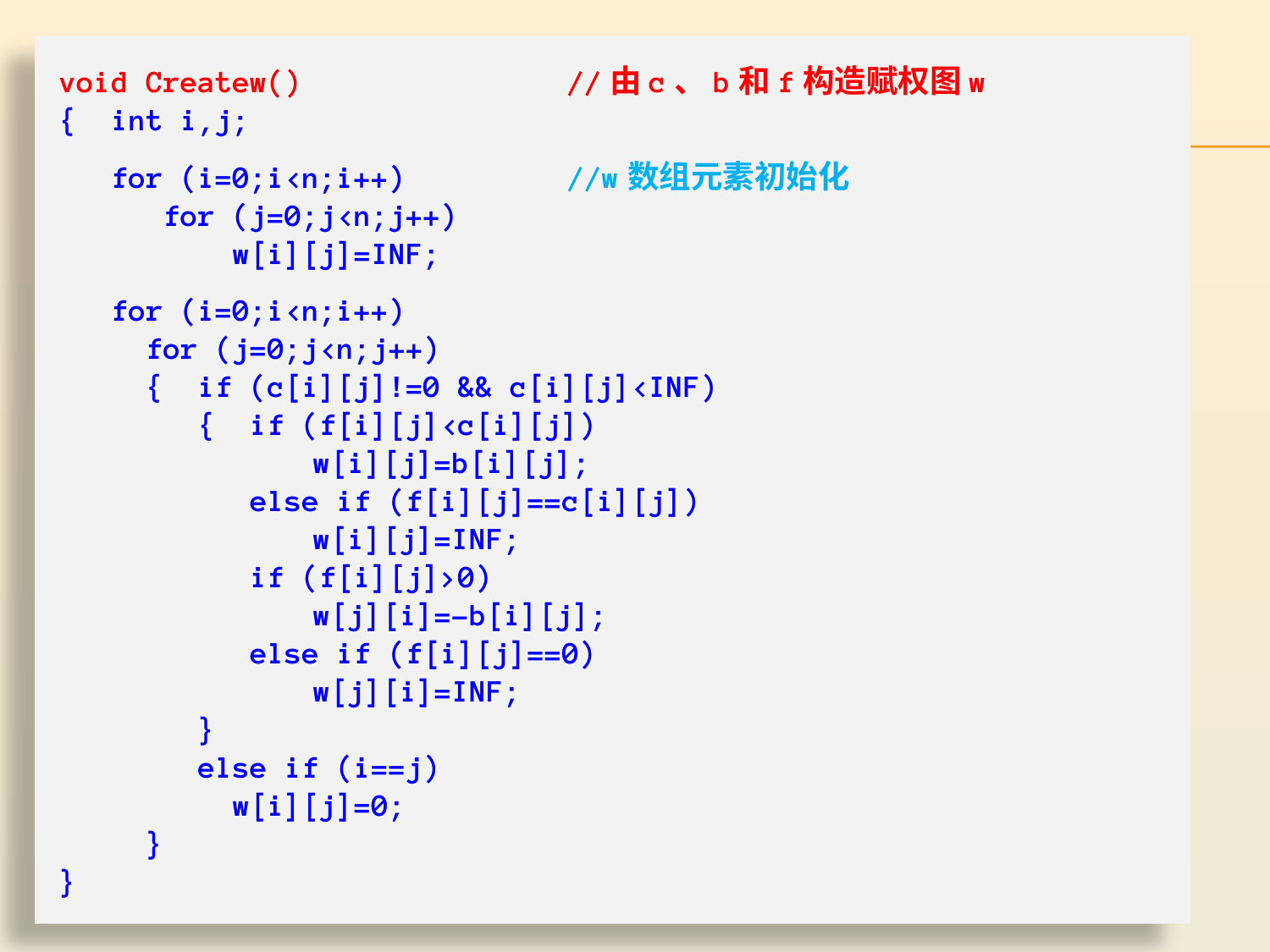

void Createw()			//由c、b和f构造赋权图w
{  int i,j;
   for (i=0;i<n;i++)		//w数组元素初始化
      for (j=0;j<n;j++)
          w[i][j]=INF;
   for (i=0;i<n;i++)
     for (j=0;j<n;j++)
     {  if (c[i][j]!=0 && c[i][j]<INF)
        {  if (f[i][j]<c[i][j])
		w[i][j]=b[i][j];
           else if (f[i][j]==c[i][j])
		w[i][j]=INF;
           if (f[i][j]>0)
		w[j][i]=-b[i][j];
           else if (f[i][j]==0)
		w[j][i]=INF;
        }
        else if (i==j)
          w[i][j]=0;
     }
}